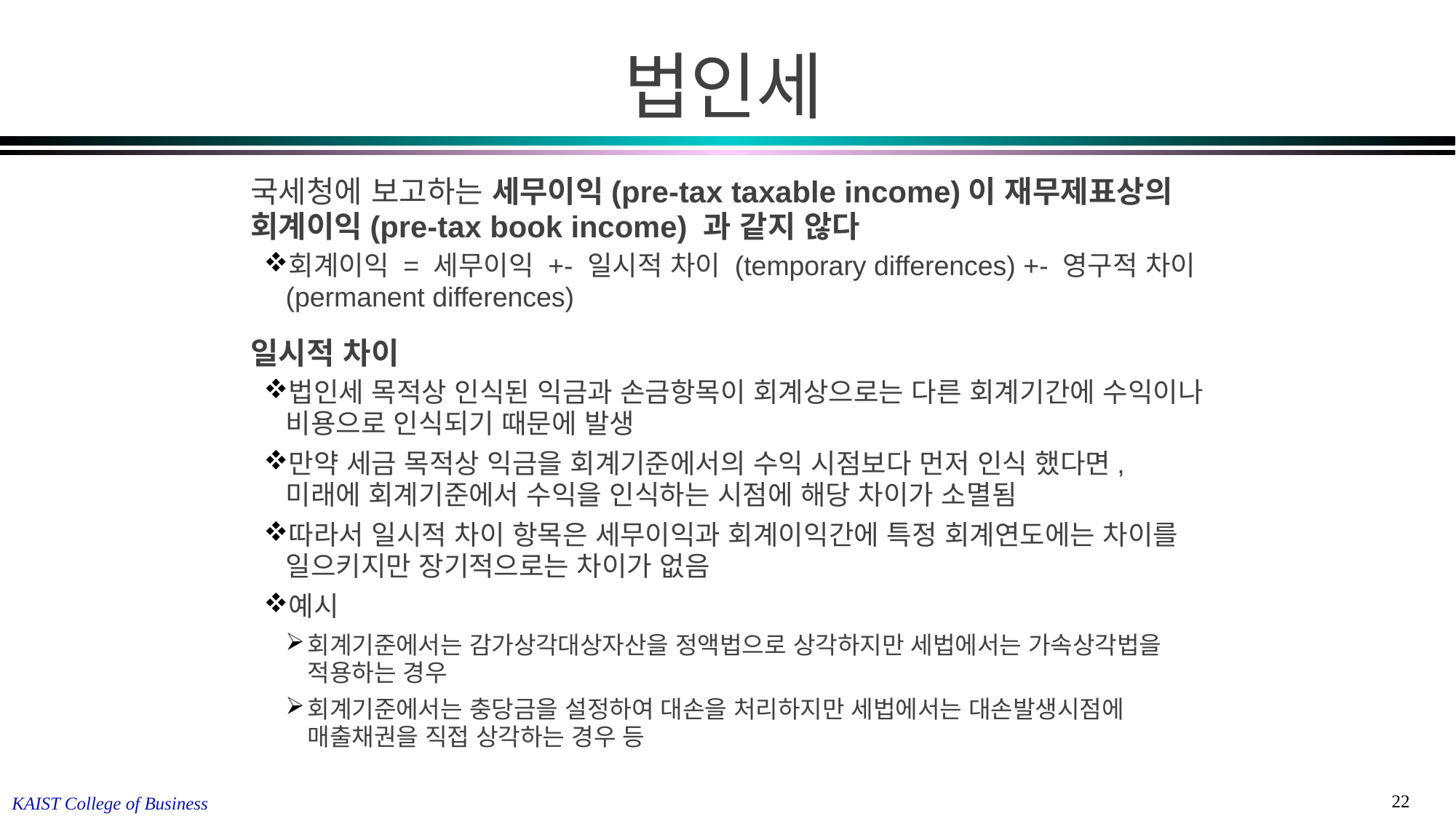

법인세
국세청에 보고하는 세무이익(pre-tax taxable income)이 재무제표상의 회계이익(pre-tax book income) 과 같지 않다
회계이익 = 세무이익 +- 일시적 차이 (temporary differences) +- 영구적 차이 (permanent differences)
일시적 차이
법인세 목적상 인식된 익금과 손금항목이 회계상으로는 다른 회계기간에 수익이나 비용으로 인식되기 때문에 발생
만약 세금 목적상 익금을 회계기준에서의 수익 시점보다 먼저 인식 했다면, 미래에 회계기준에서 수익을 인식하는 시점에 해당 차이가 소멸됨
따라서 일시적 차이 항목은 세무이익과 회계이익간에 특정 회계연도에는 차이를 일으키지만 장기적으로는 차이가 없음
예시
회계기준에서는 감가상각대상자산을 정액법으로 상각하지만 세법에서는 가속상각법을 적용하는 경우
회계기준에서는 충당금을 설정하여 대손을 처리하지만 세법에서는 대손발생시점에 매출채권을 직접 상각하는 경우 등